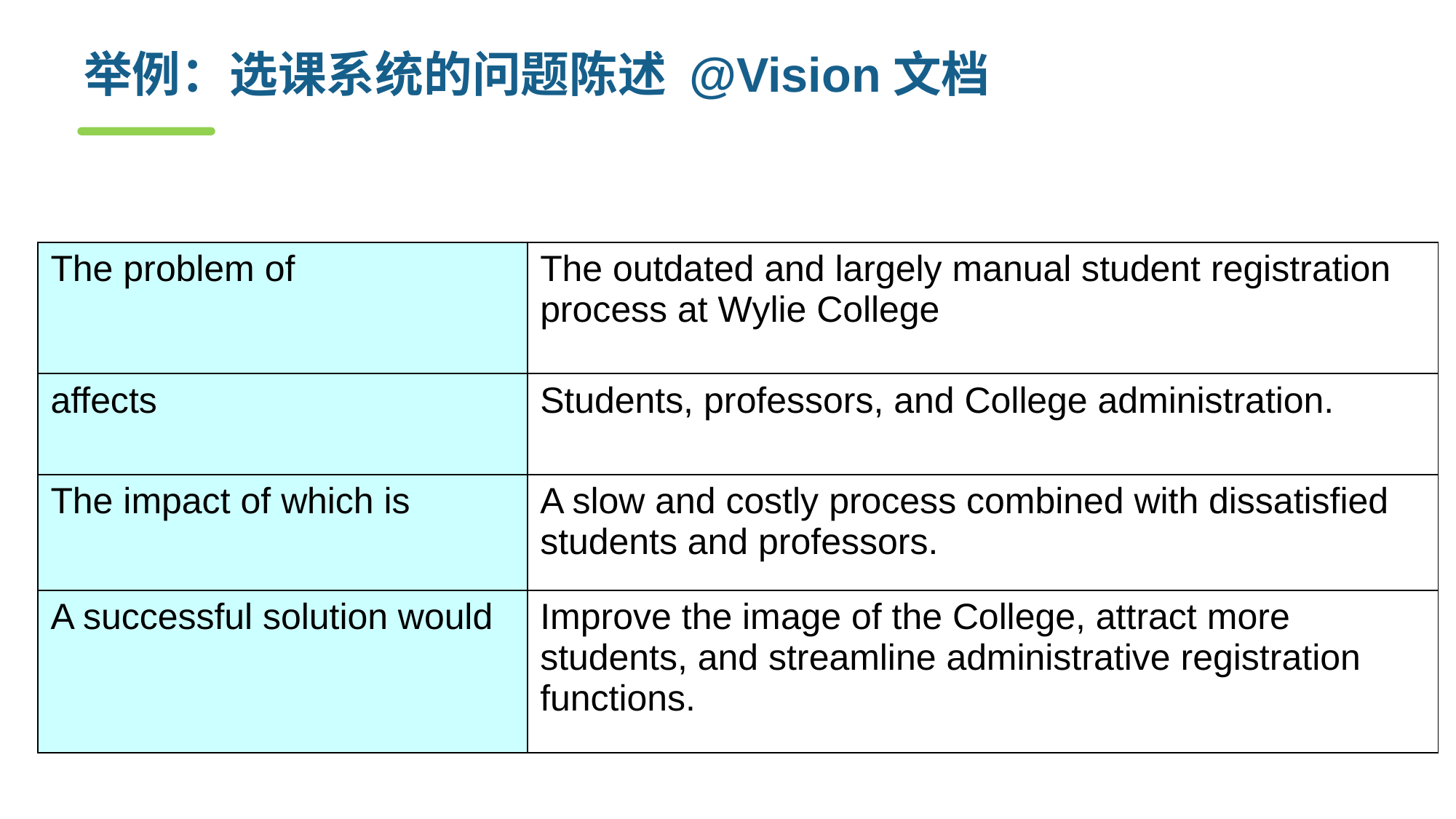

# 举例：选课系统的问题陈述 @Vision文档
| The problem of | The outdated and largely manual student registration process at Wylie College |
| --- | --- |
| affects | Students, professors, and College administration. |
| The impact of which is | A slow and costly process combined with dissatisfied students and professors. |
| A successful solution would | Improve the image of the College, attract more students, and streamline administrative registration functions. |
34